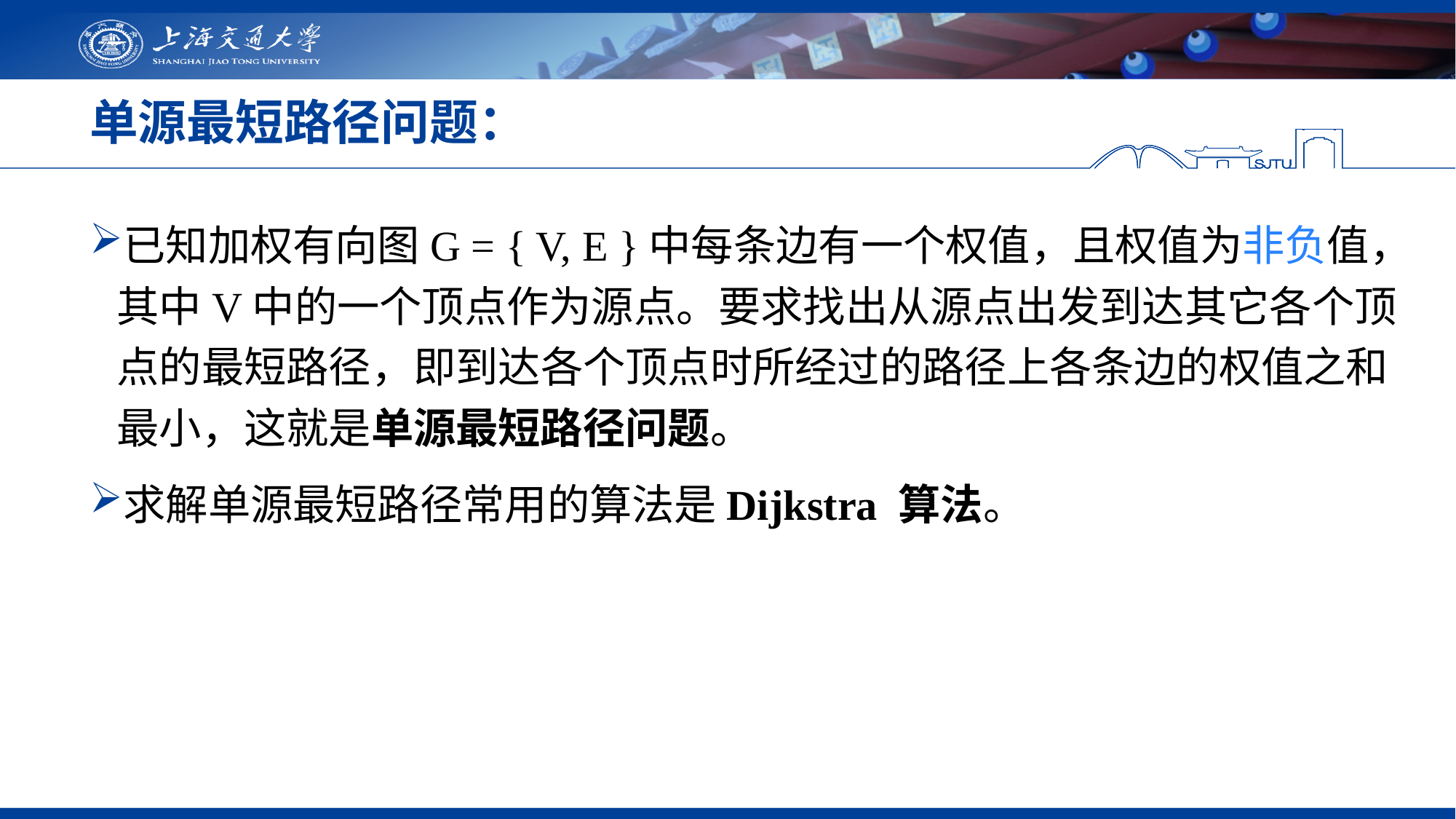

# 单源最短路径问题：
已知加权有向图G = { V, E }中每条边有一个权值，且权值为非负值，其中V中的一个顶点作为源点。要求找出从源点出发到达其它各个顶点的最短路径，即到达各个顶点时所经过的路径上各条边的权值之和最小，这就是单源最短路径问题。
求解单源最短路径常用的算法是Dijkstra 算法。